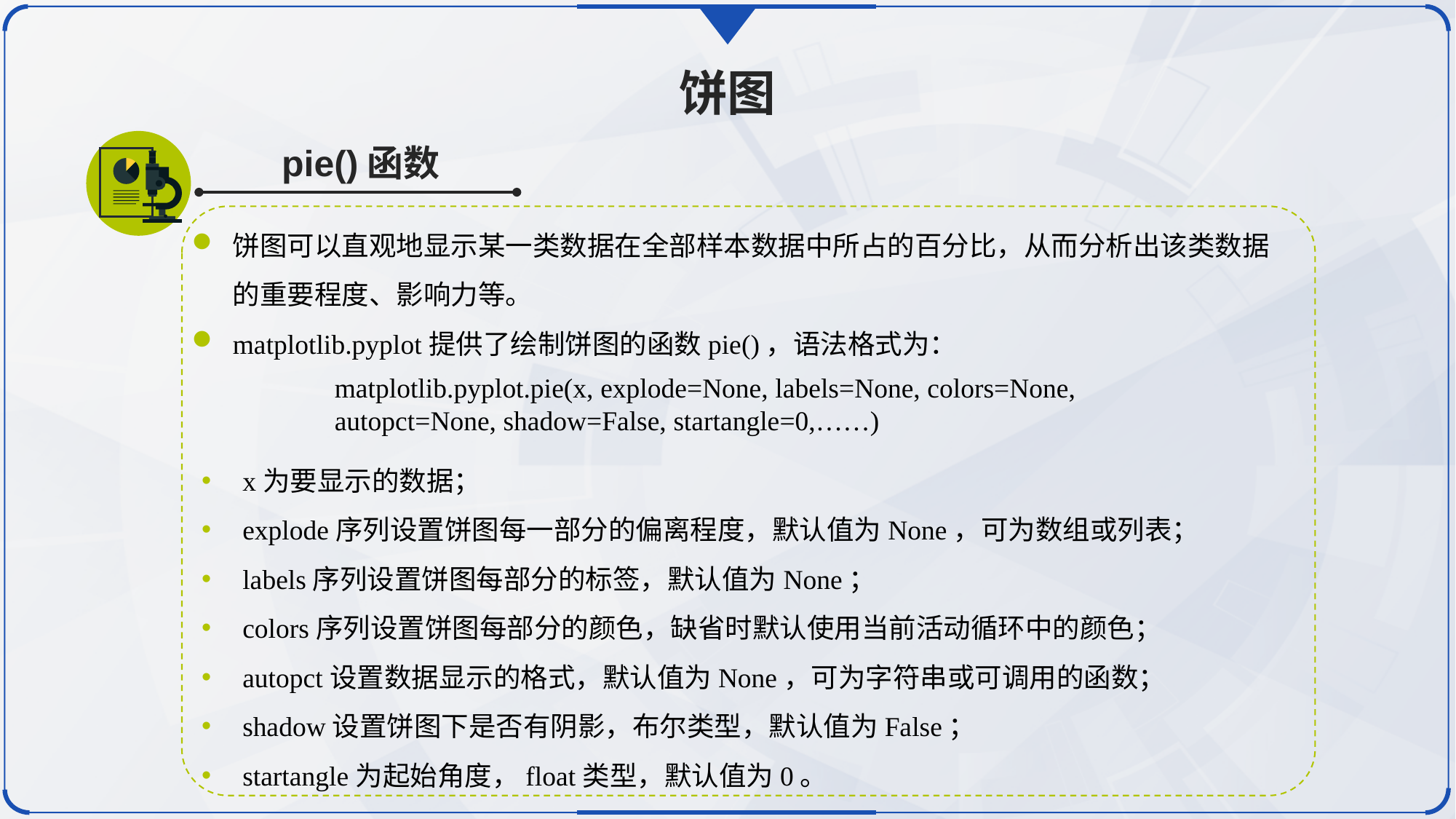

饼图

pie()函数

饼图可以直观地显示某一类数据在全部样本数据中所占的百分比，从而分析出该类数据的重要程度、影响力等。
matplotlib.pyplot提供了绘制饼图的函数pie()，语法格式为：
matplotlib.pyplot.pie(x, explode=None, labels=None, colors=None,
autopct=None, shadow=False, startangle=0,……)
x为要显示的数据；
explode序列设置饼图每一部分的偏离程度，默认值为None，可为数组或列表；
labels序列设置饼图每部分的标签，默认值为None；
colors序列设置饼图每部分的颜色，缺省时默认使用当前活动循环中的颜色；
autopct设置数据显示的格式，默认值为None，可为字符串或可调用的函数；
shadow设置饼图下是否有阴影，布尔类型，默认值为False；
startangle为起始角度，float类型，默认值为0。